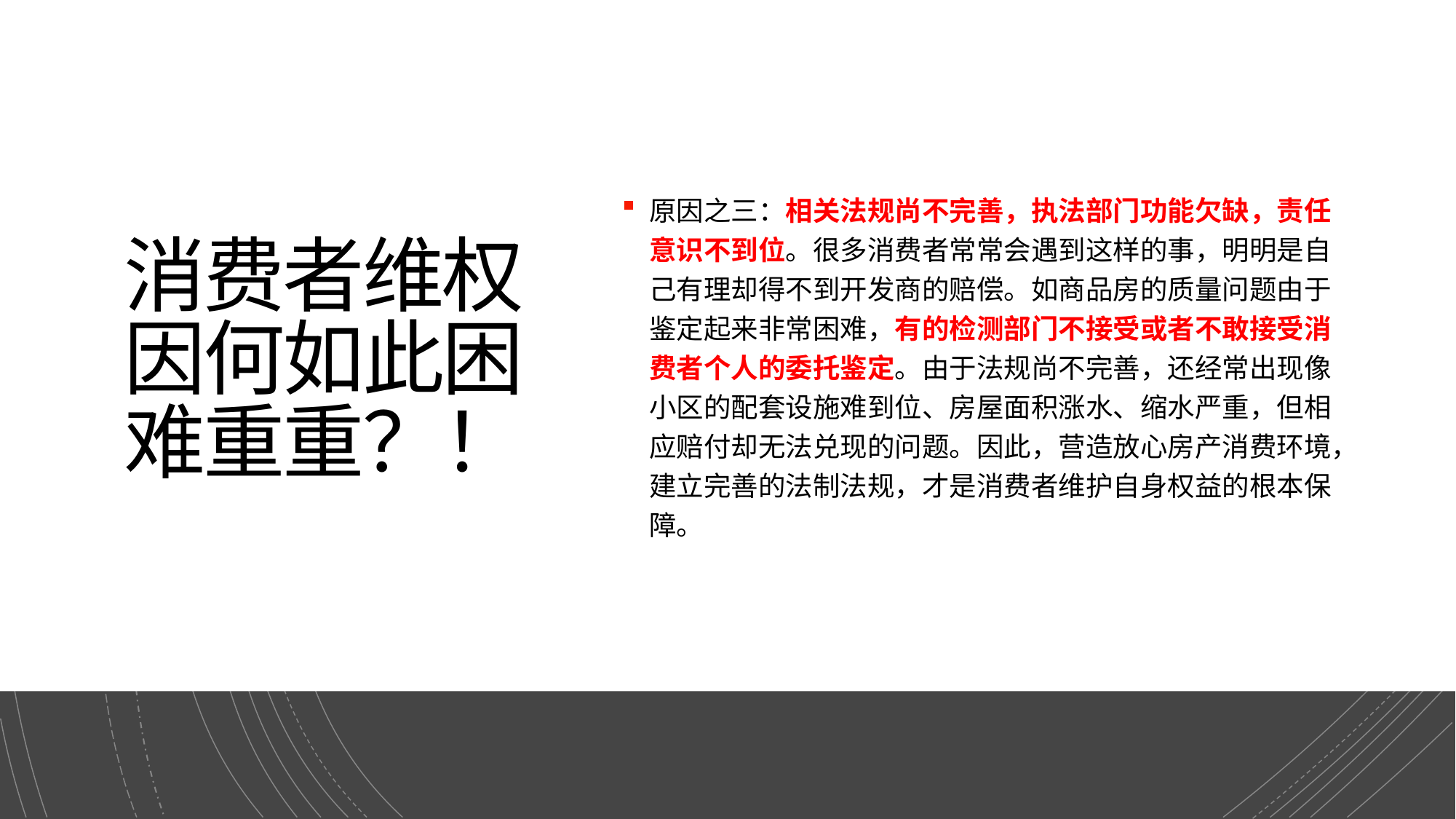

# 消费者维权因何如此困难重重？！
原因之三：相关法规尚不完善，执法部门功能欠缺，责任意识不到位。很多消费者常常会遇到这样的事，明明是自己有理却得不到开发商的赔偿。如商品房的质量问题由于鉴定起来非常困难，有的检测部门不接受或者不敢接受消费者个人的委托鉴定。由于法规尚不完善，还经常出现像小区的配套设施难到位、房屋面积涨水、缩水严重，但相应赔付却无法兑现的问题。因此，营造放心房产消费环境，建立完善的法制法规，才是消费者维护自身权益的根本保障。